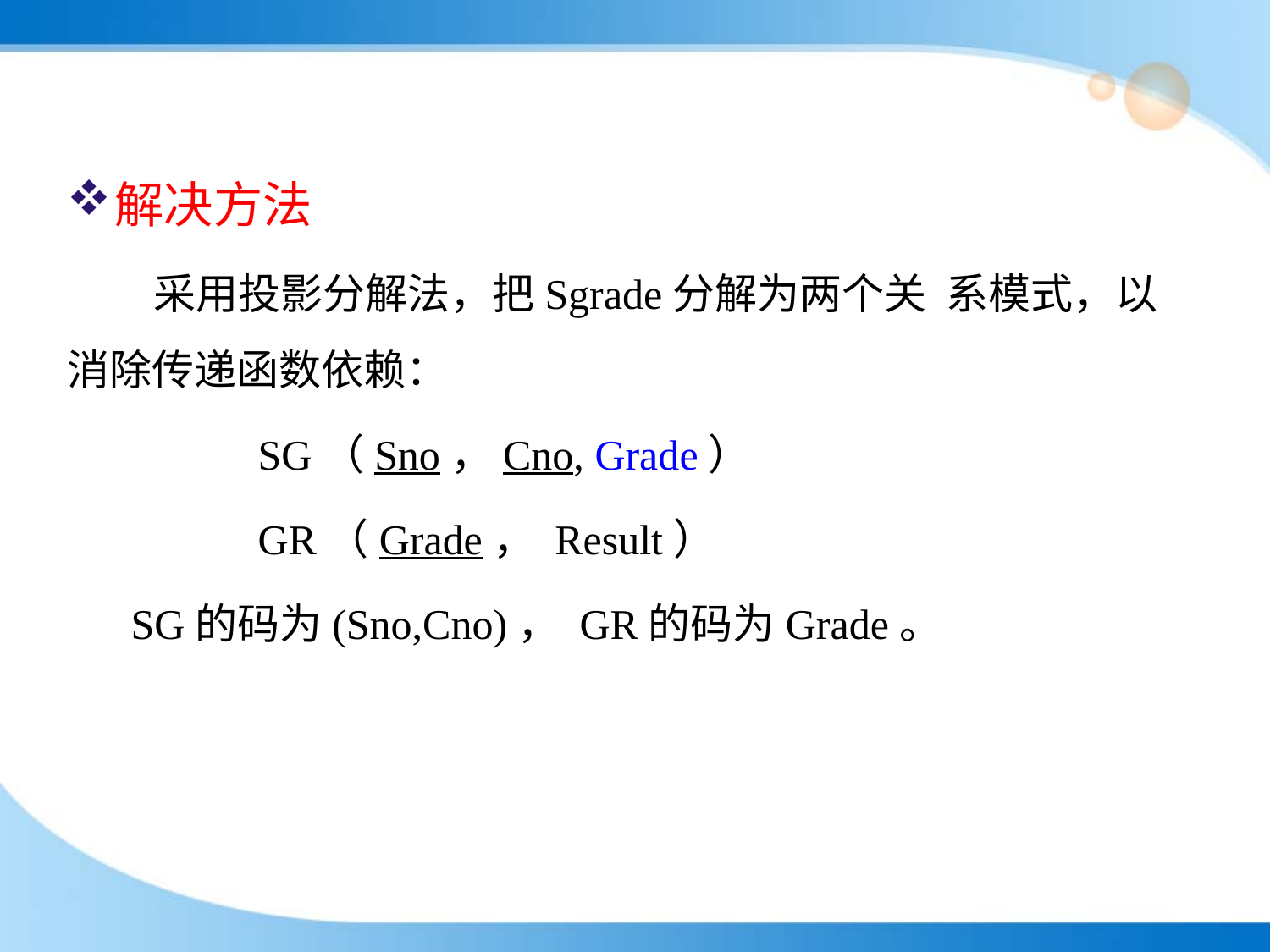

解决方法
        采用投影分解法，把Sgrade分解为两个关  系模式，以消除传递函数依赖：
            SG（Sno，Cno, Grade）
            GR（Grade， Result）
SG的码为(Sno,Cno)， GR的码为Grade。